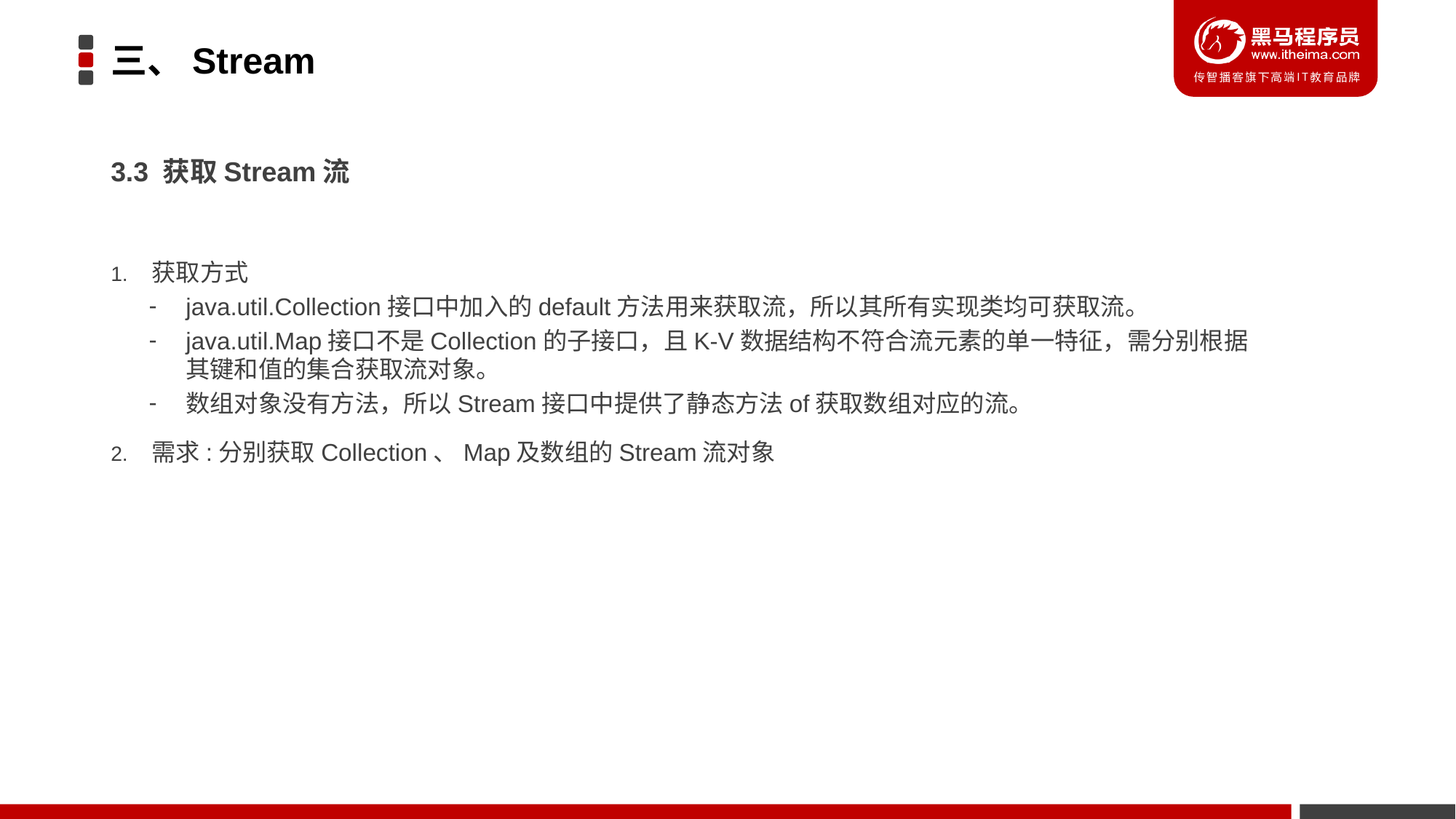

# 三、Stream
3.3 获取Stream流
获取方式
java.util.Collection接口中加入的default方法用来获取流，所以其所有实现类均可获取流。
java.util.Map接口不是Collection的子接口，且K-V数据结构不符合流元素的单一特征，需分别根据其键和值的集合获取流对象。
数组对象没有方法，所以Stream接口中提供了静态方法of获取数组对应的流。
需求:分别获取Collection、Map及数组的Stream流对象